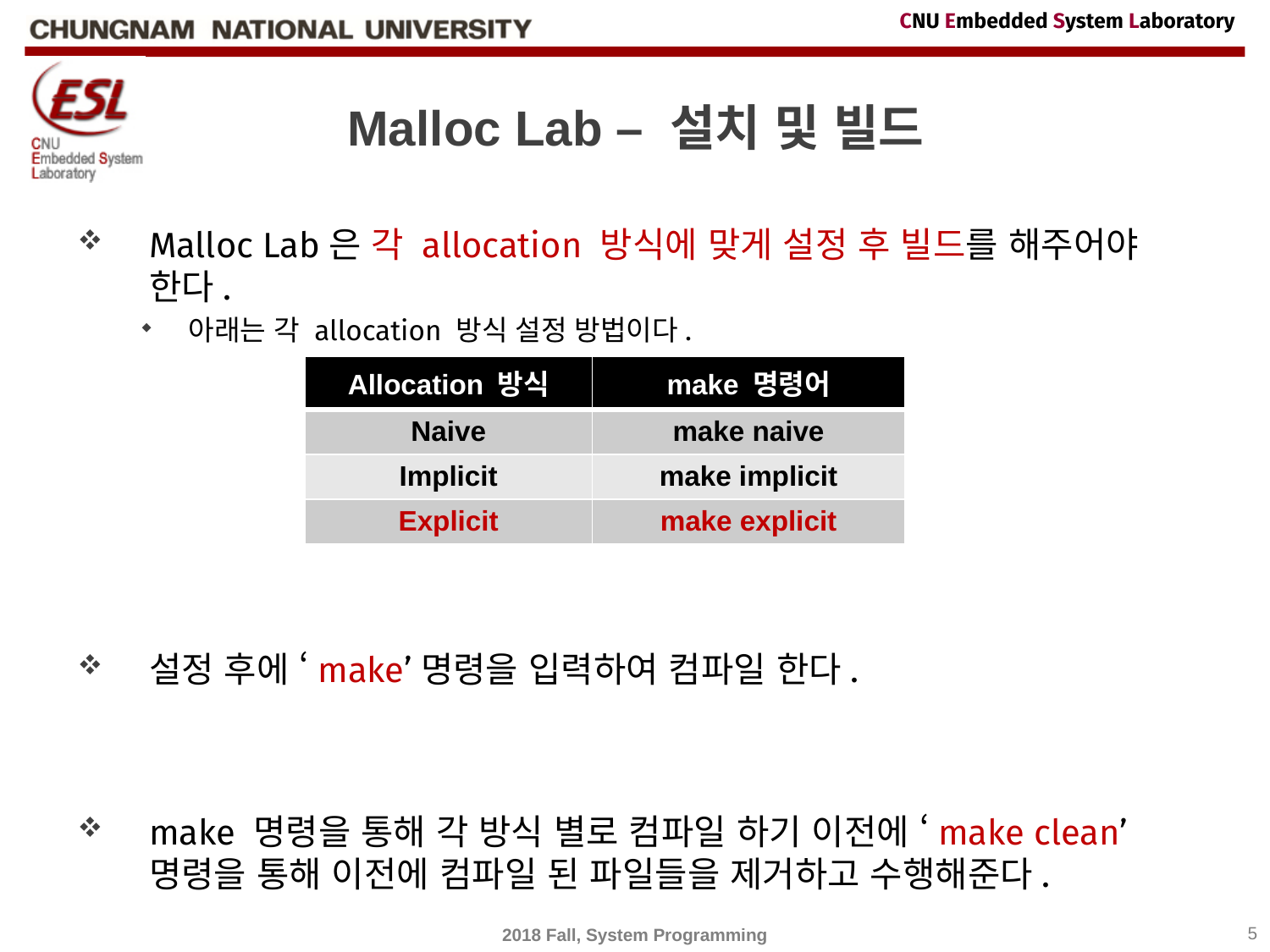

# Malloc Lab – 설치 및 빌드
Malloc Lab은 각 allocation 방식에 맞게 설정 후 빌드를 해주어야 한다.
아래는 각 allocation 방식 설정 방법이다.

설정 후에 ‘make’명령을 입력하여 컴파일 한다.

make 명령을 통해 각 방식 별로 컴파일 하기 이전에 ‘make clean’ 명령을 통해 이전에 컴파일 된 파일들을 제거하고 수행해준다.
| Allocation 방식 | make 명령어 |
| --- | --- |
| Naive | make naive |
| Implicit | make implicit |
| Explicit | make explicit |
2018 Fall, System Programming
5